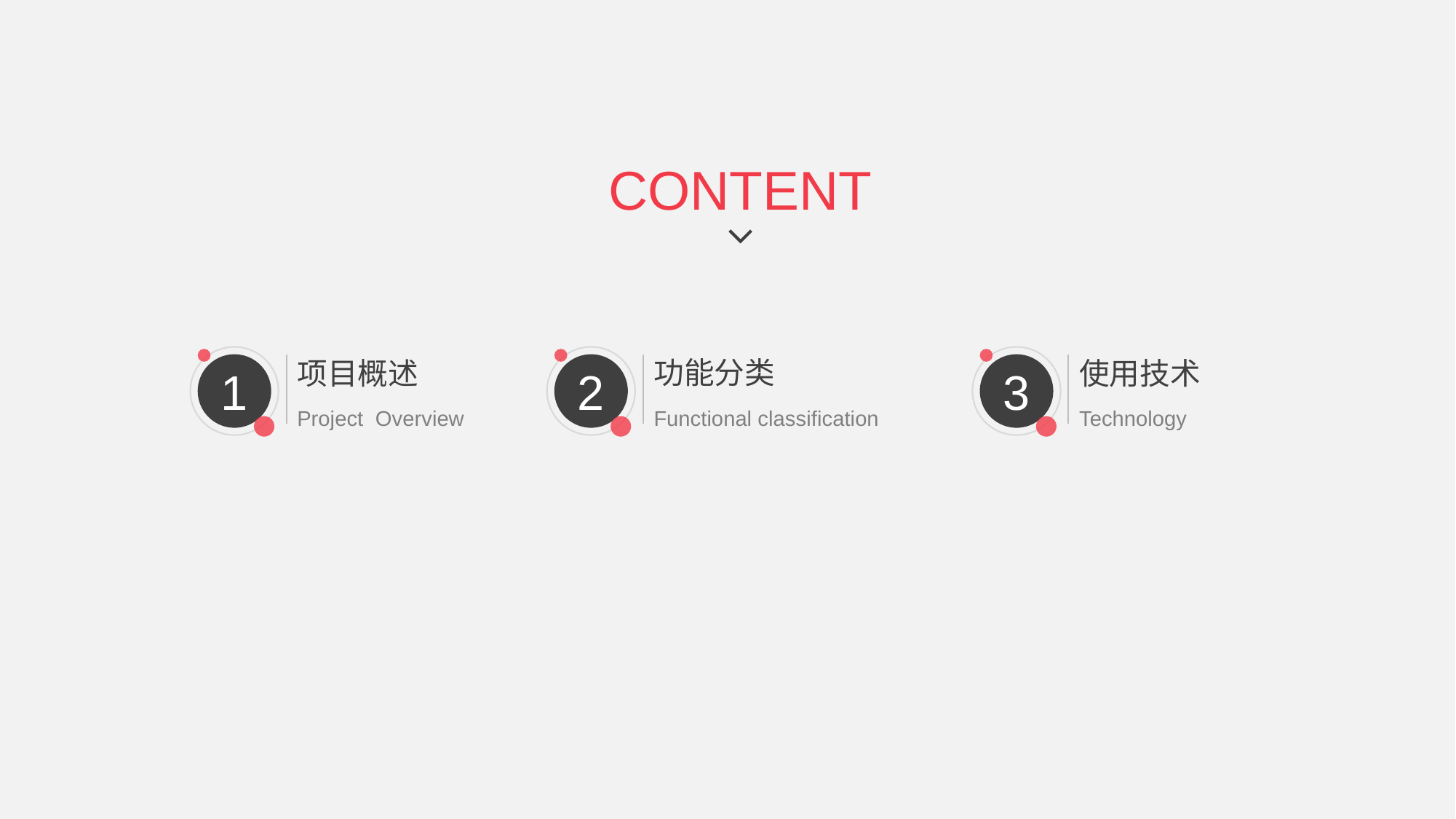

CONTENT

1

项目概述
Project  Overview

2

功能分类
Functional classification

3

使用技术
Technology